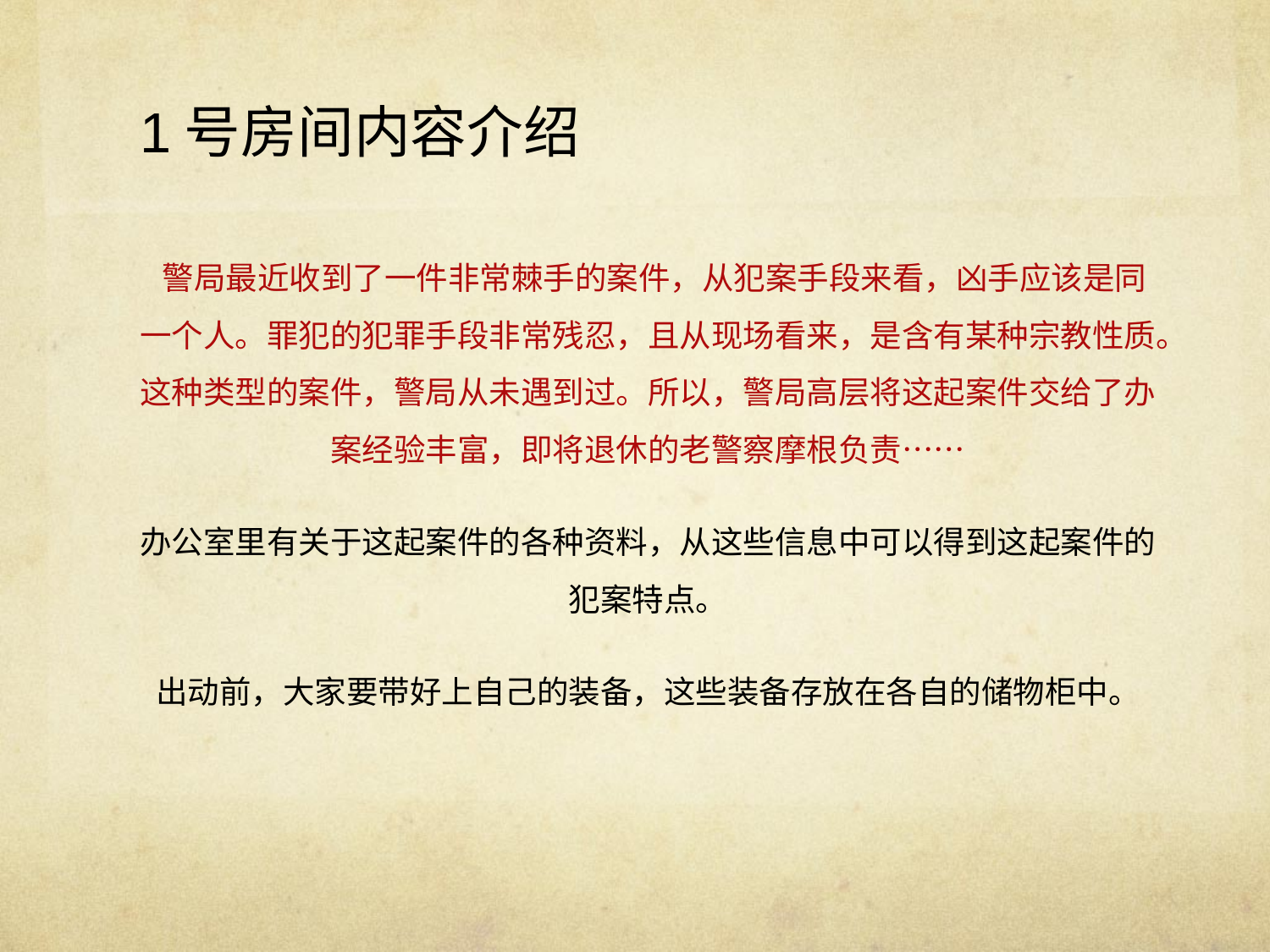

# 1号房间内容介绍
 警局最近收到了一件非常棘手的案件，从犯案手段来看，凶手应该是同一个人。罪犯的犯罪手段非常残忍，且从现场看来，是含有某种宗教性质。这种类型的案件，警局从未遇到过。所以，警局高层将这起案件交给了办案经验丰富，即将退休的老警察摩根负责……
办公室里有关于这起案件的各种资料，从这些信息中可以得到这起案件的犯案特点。
出动前，大家要带好上自己的装备，这些装备存放在各自的储物柜中。